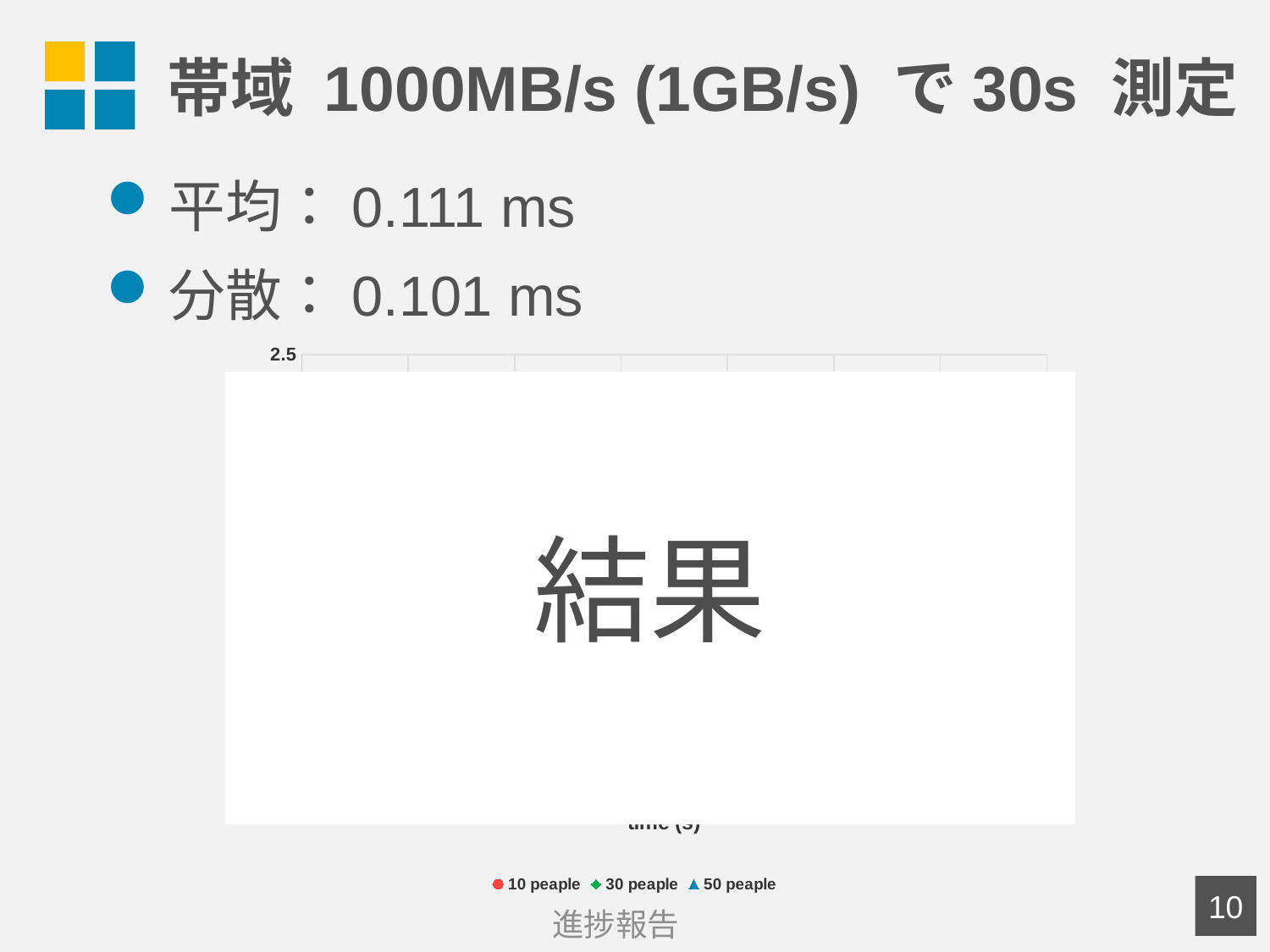

# 帯域 1000MB/s (1GB/s) で30s 測定
平均：0.111 ms
分散：0.101 ms

### Chart

| Category | 10 peaple | 30 peaple | 50 peaple |
|---|---|---|---|
結果
10
進捗報告